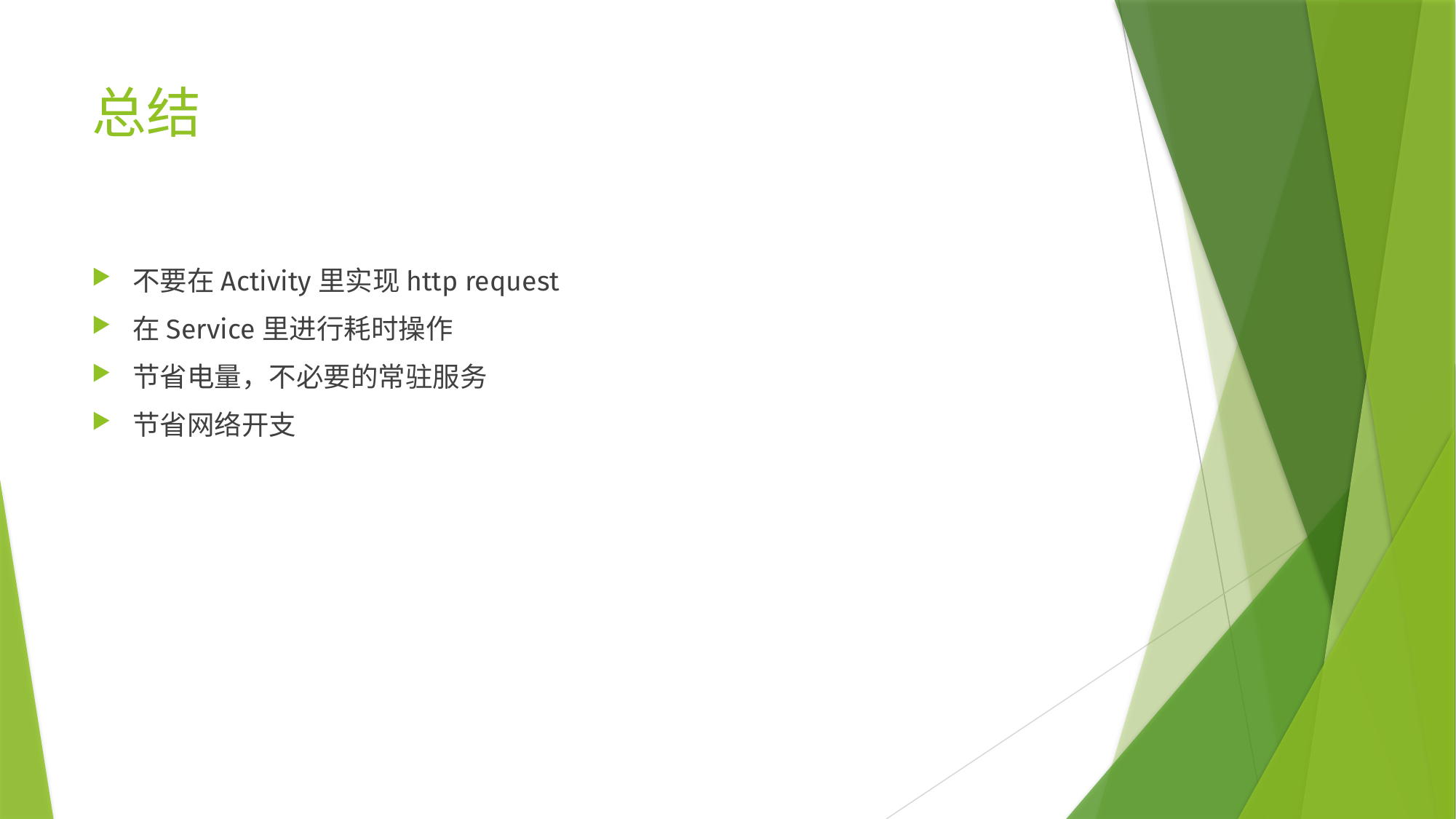

# 总结
不要在Activity里实现http request
在Service里进行耗时操作
节省电量，不必要的常驻服务
节省网络开支